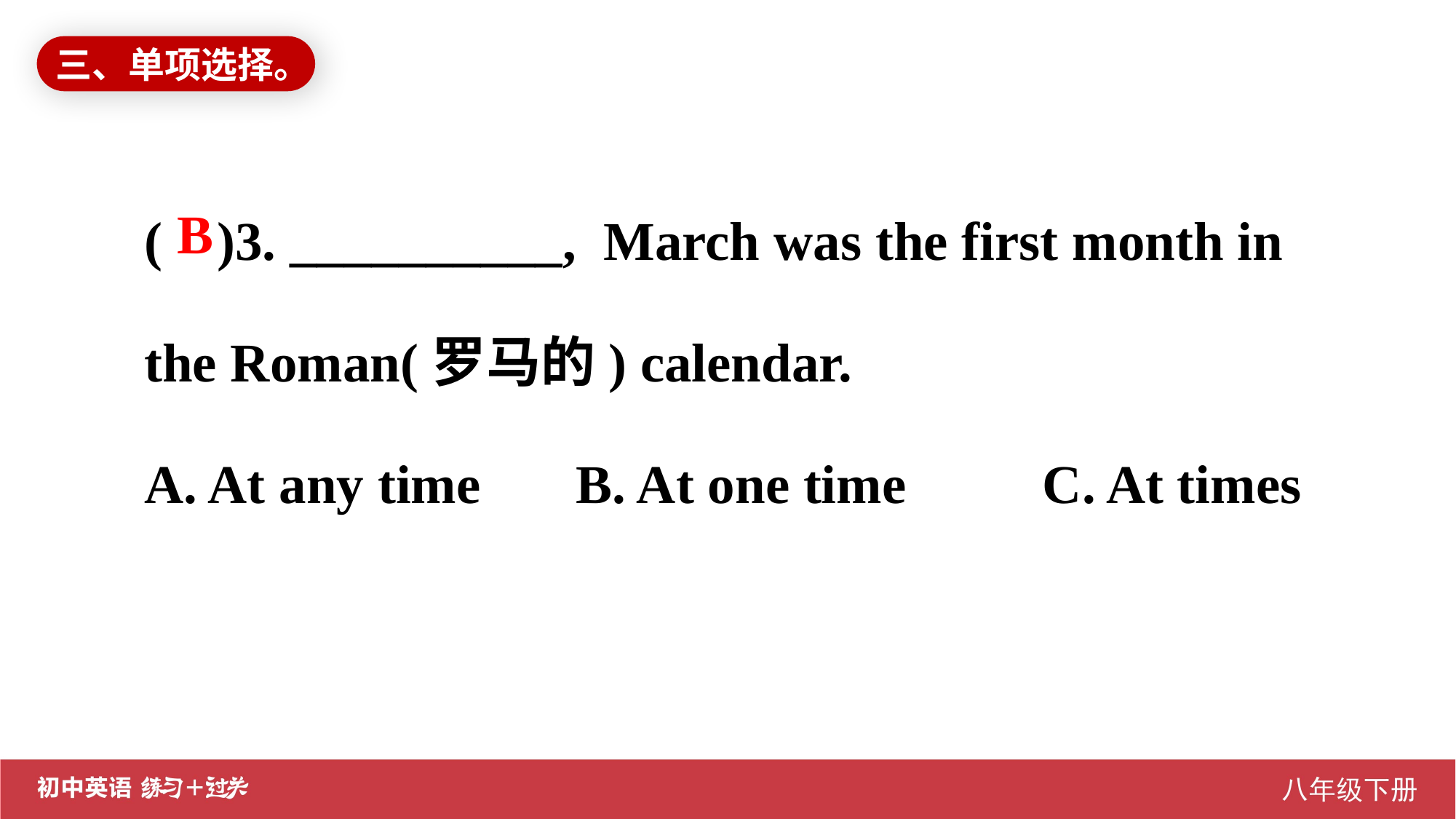

三、单项选择。
(    )3. __________,  March was the first month in the Roman(罗马的) calendar.
A. At any time       B. At one time          C. At times
B